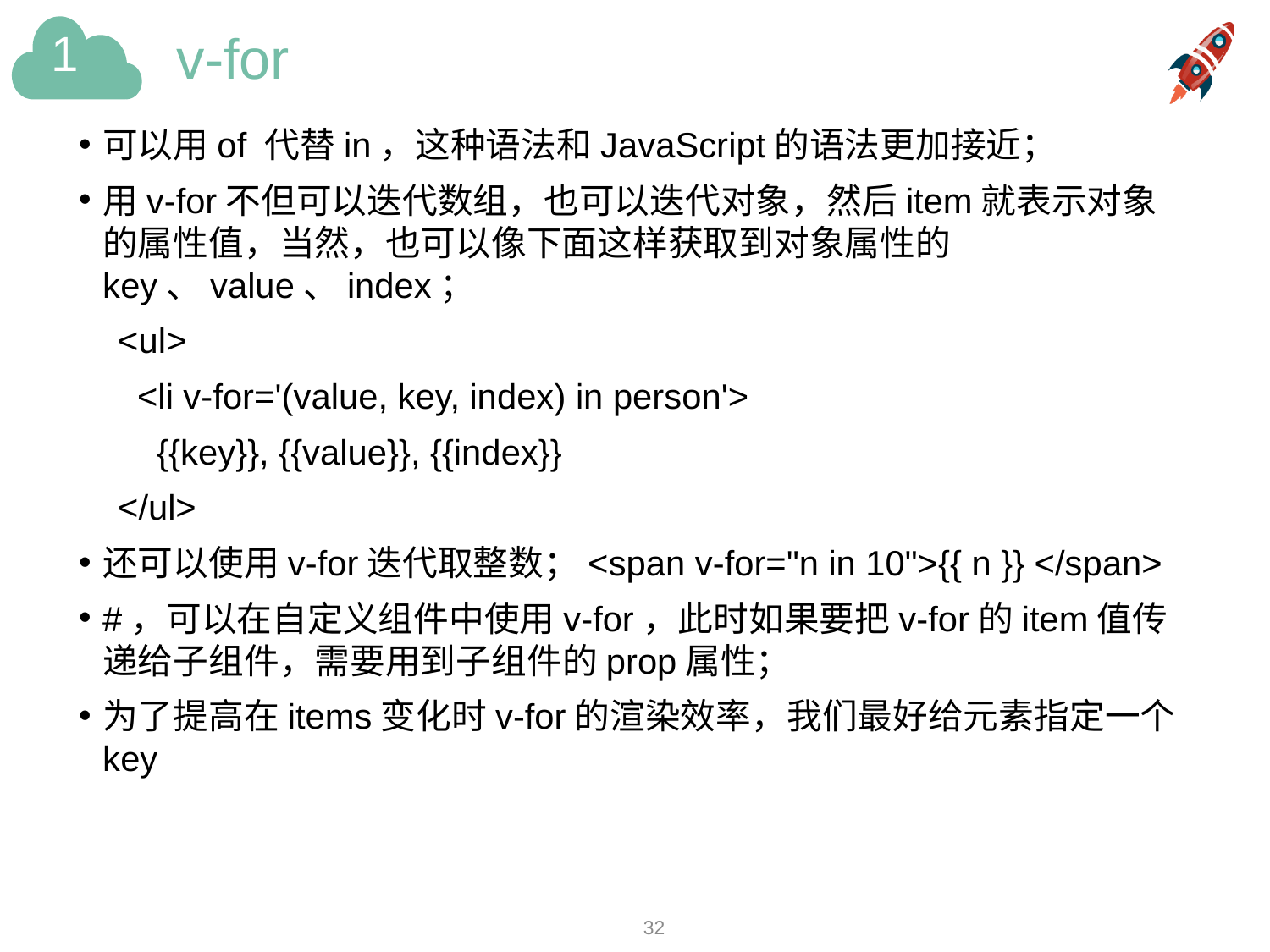

# v-for
可以用of 代替in，这种语法和JavaScript的语法更加接近；
用v-for不但可以迭代数组，也可以迭代对象，然后item就表示对象的属性值，当然，也可以像下面这样获取到对象属性的key、value、index；
    <ul>
      <li v-for='(value, key, index) in person'>
        {{key}}, {{value}}, {{index}}
    </ul>
还可以使用v-for迭代取整数；<span v-for="n in 10">{{ n }} </span>
#，可以在自定义组件中使用v-for，此时如果要把v-for的item值传递给子组件，需要用到子组件的prop属性；
为了提高在items变化时v-for的渲染效率，我们最好给元素指定一个key
32